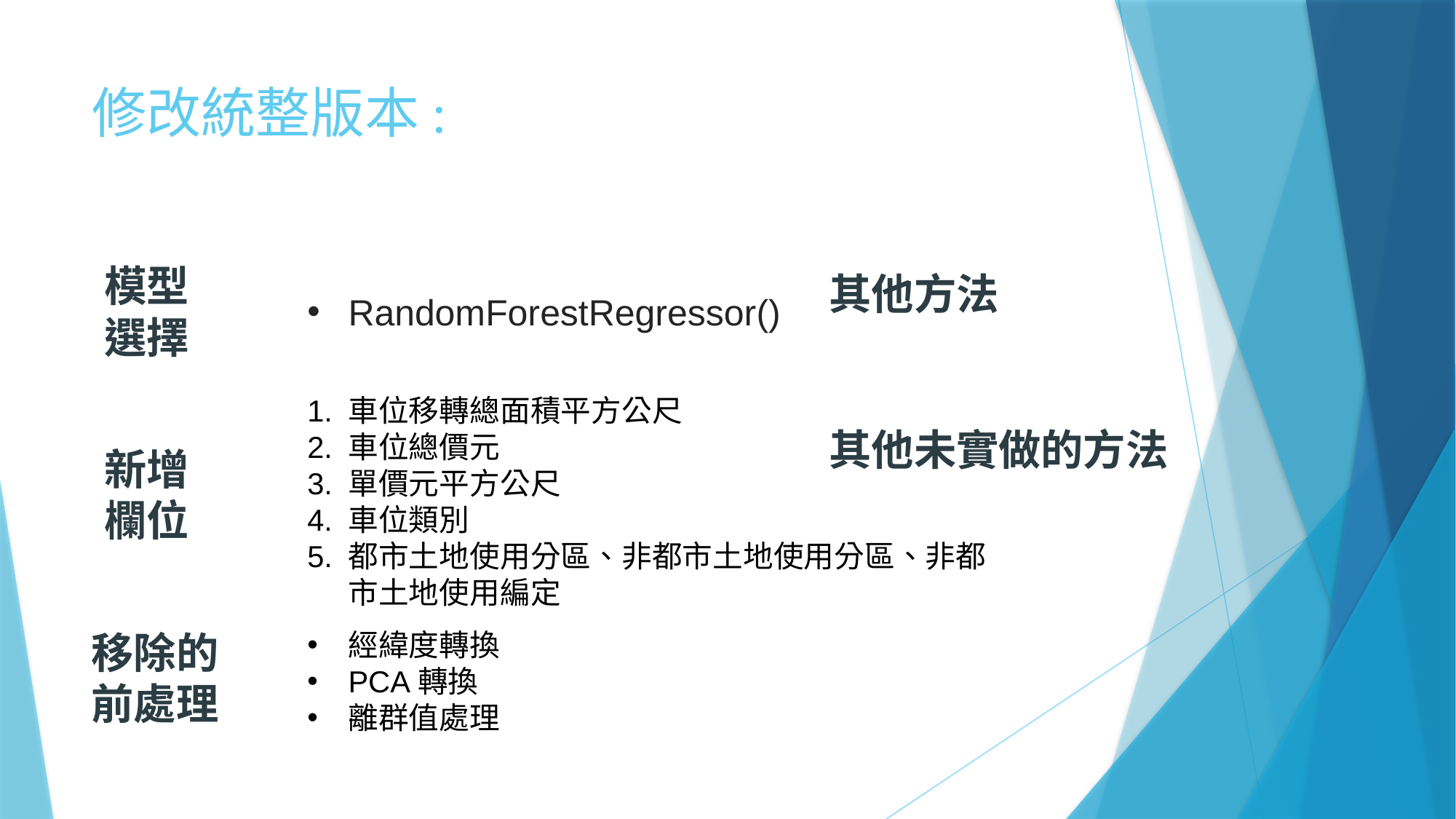

# 修改統整版本:
模型選擇
其他方法
RandomForestRegressor()
車位移轉總面積平方公尺
車位總價元
單價元平方公尺
車位類別
都市土地使用分區、非都市土地使用分區、非都市土地使用編定
其他未實做的方法
新增欄位
移除的
前處理
經緯度轉換
PCA轉換
離群值處理